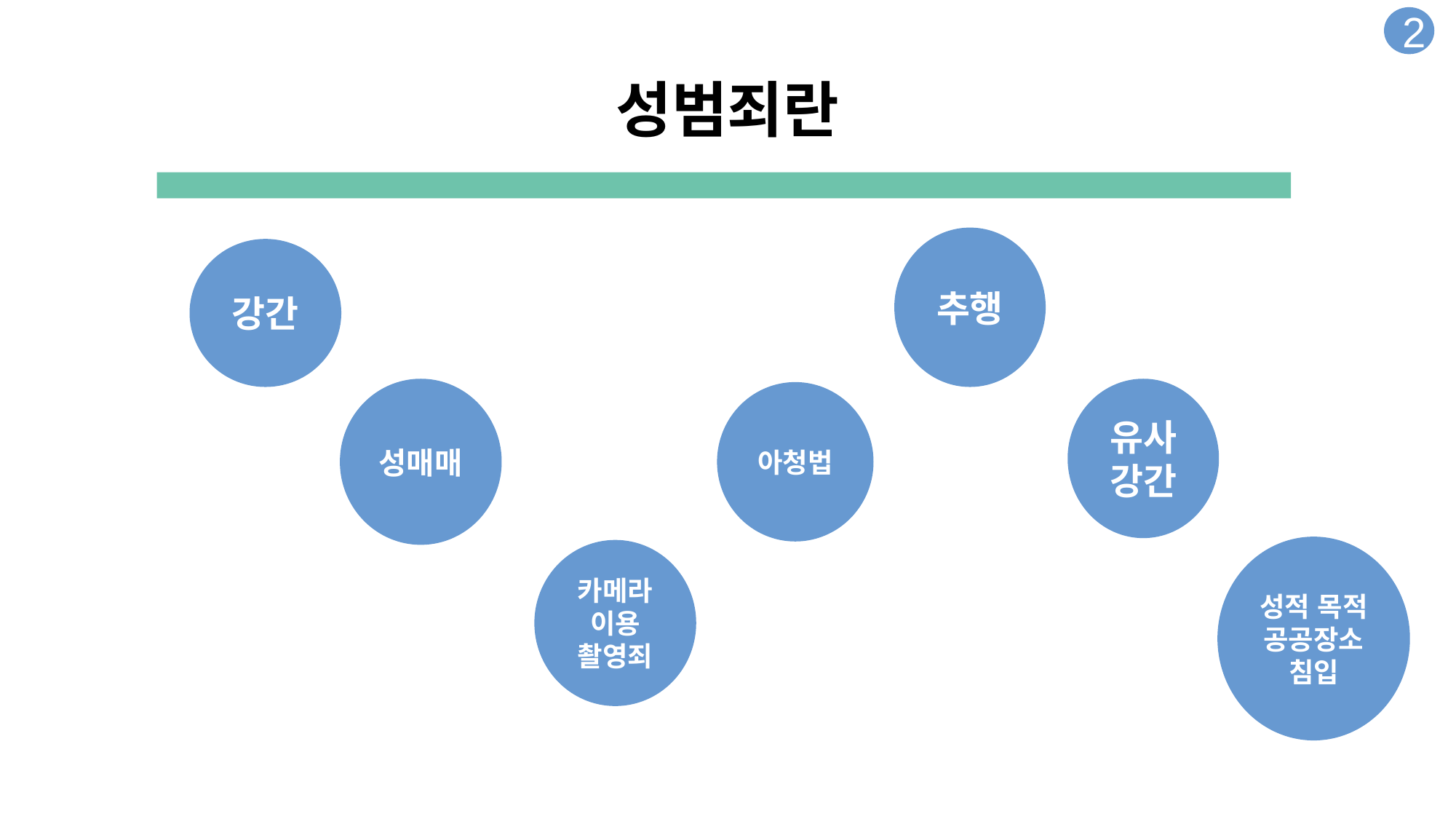

성범죄란
2

추행
강간
성매매
유사강간
아청법
성적 목적 공공장소 침입
카메라 이용 촬영죄